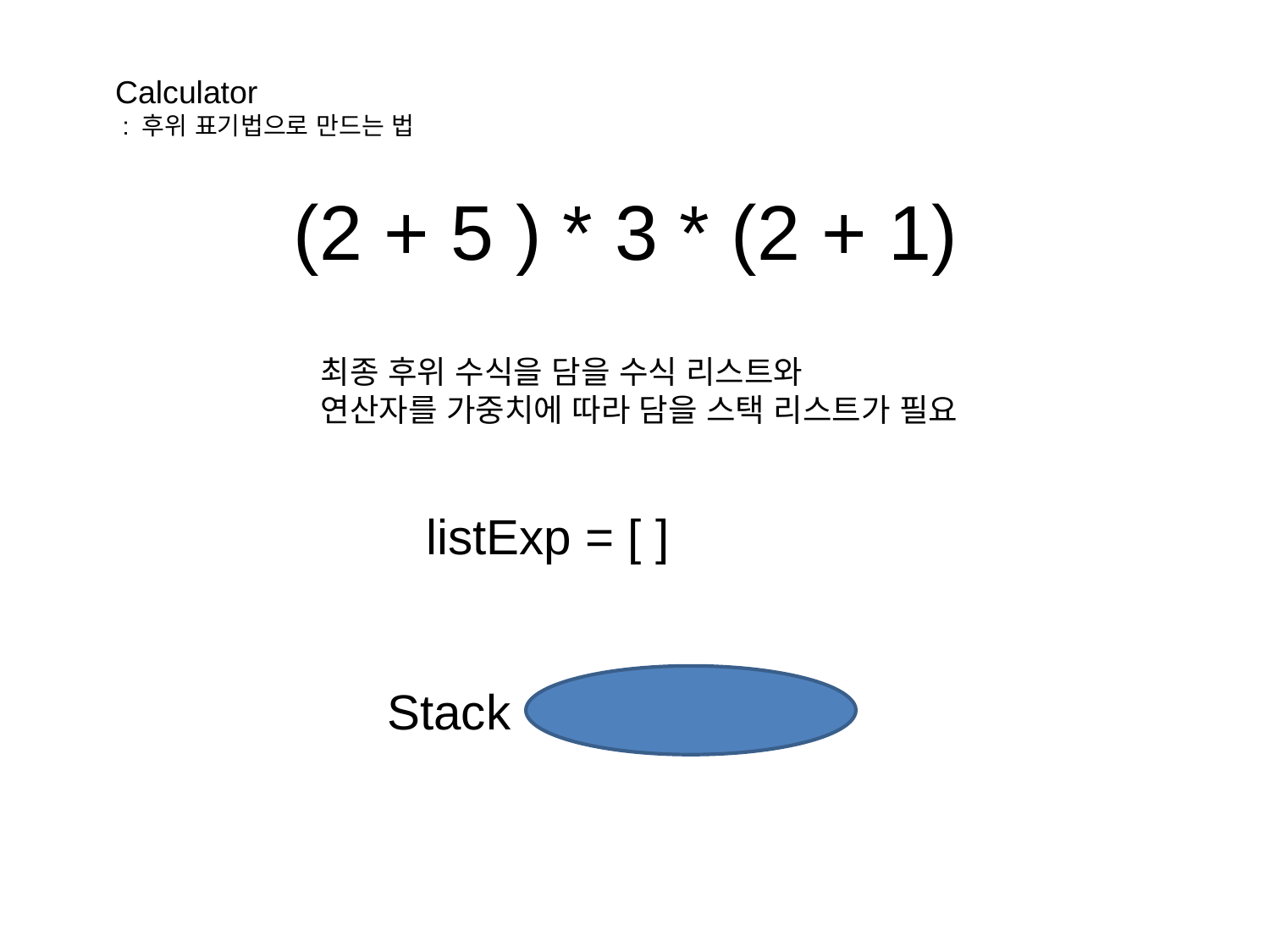

Calculator
 : 후위 표기법으로 만드는 법
(2 + 5 ) * 3 * (2 + 1)
최종 후위 수식을 담을 수식 리스트와
연산자를 가중치에 따라 담을 스택 리스트가 필요
listExp = [ ]

Stack